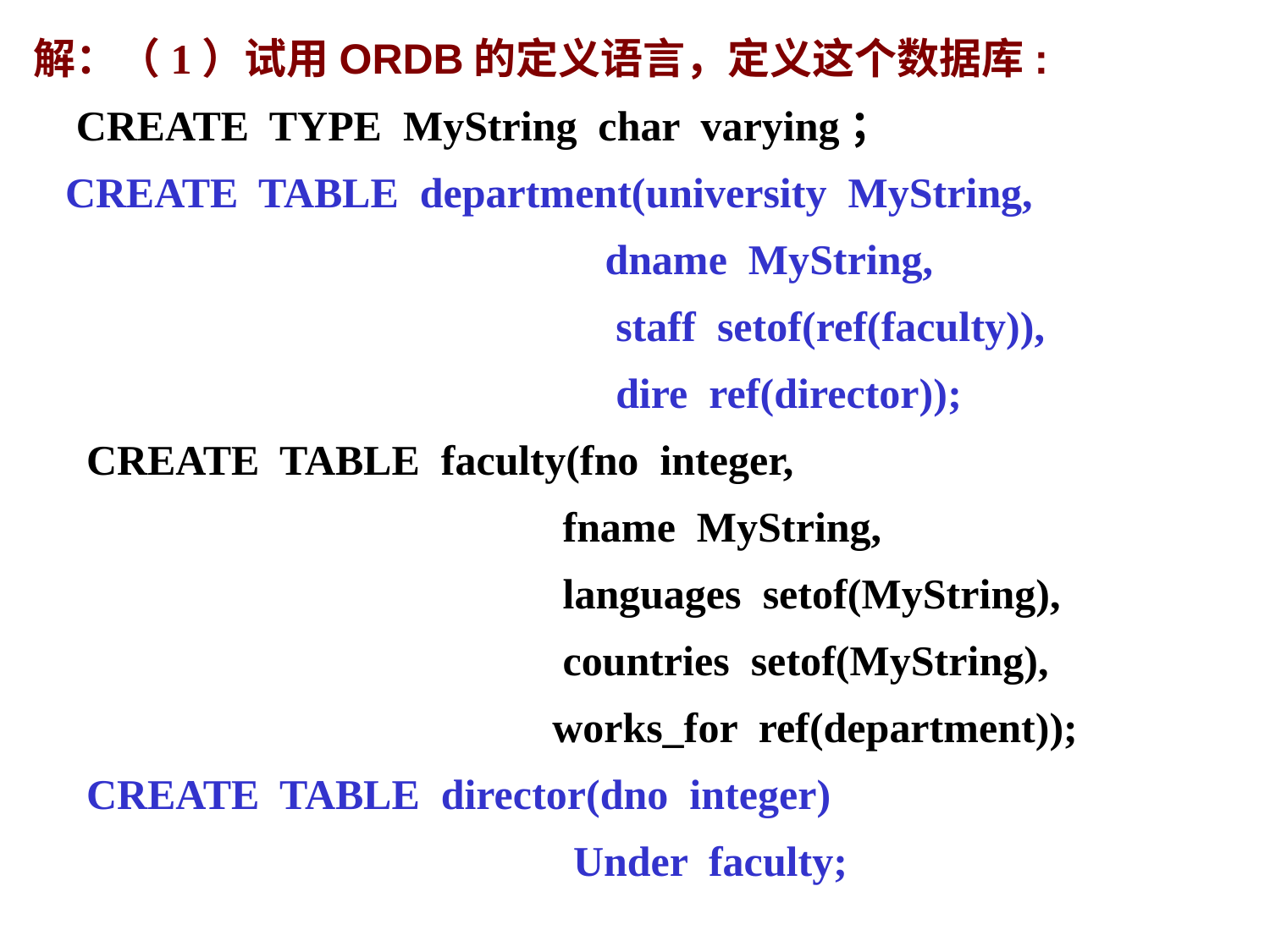

解：（1）试用ORDB的定义语言，定义这个数据库:
    CREATE  TYPE  MyString  char  varying；
   CREATE  TABLE  department(university  MyString,
                                                      dname  MyString,
                                                       staff  setof(ref(faculty)),
                                                       dire  ref(director));
     CREATE  TABLE  faculty(fno  integer,
                                                  fname  MyString,
                                                  languages  setof(MyString),
                                                  countries  setof(MyString),
                                                 works_for  ref(department));
     CREATE  TABLE  director(dno  integer)
				   Under  faculty;